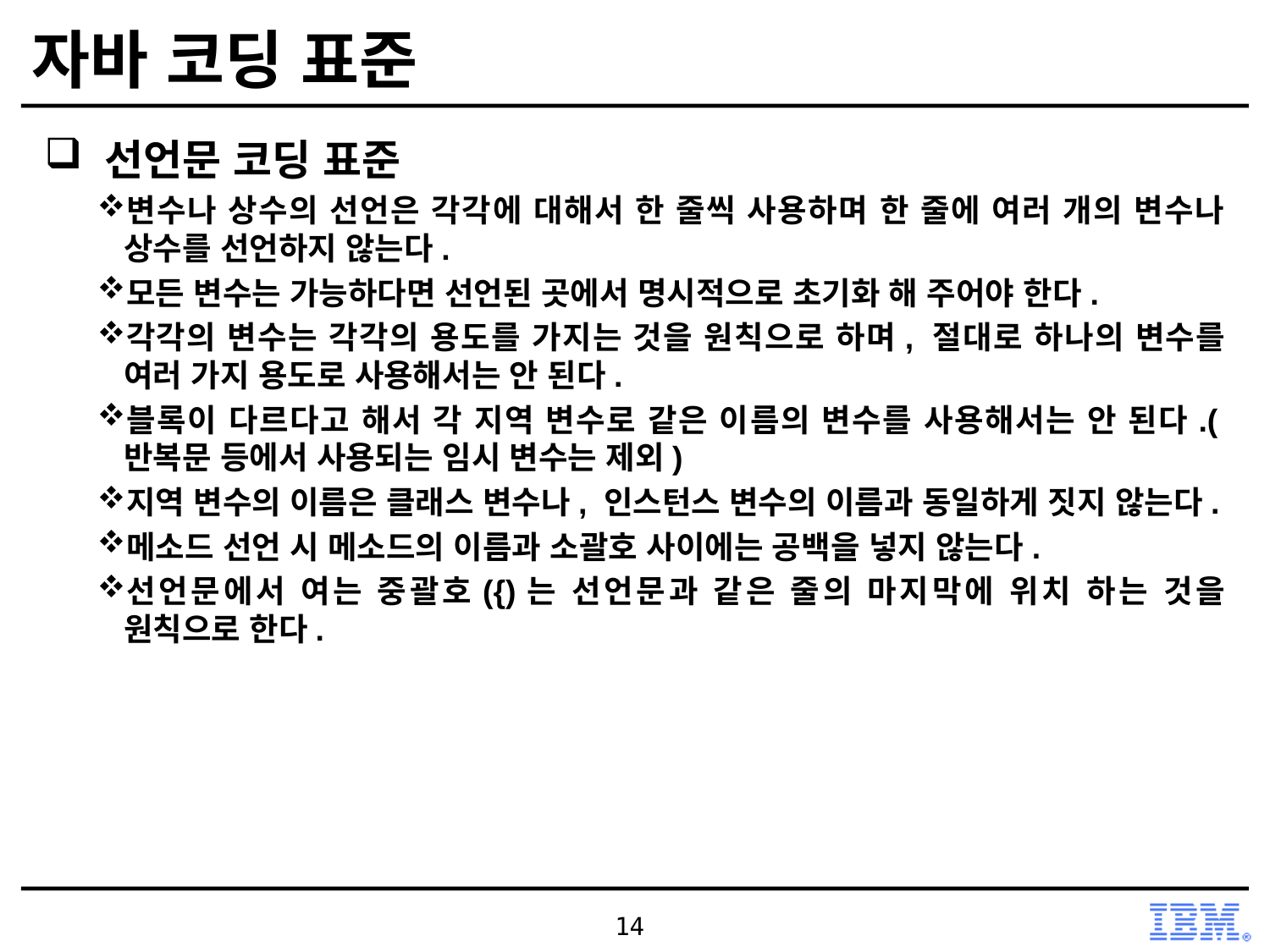

# 자바 코딩 표준
 선언문 코딩 표준
변수나 상수의 선언은 각각에 대해서 한 줄씩 사용하며 한 줄에 여러 개의 변수나 상수를 선언하지 않는다.
모든 변수는 가능하다면 선언된 곳에서 명시적으로 초기화 해 주어야 한다.
각각의 변수는 각각의 용도를 가지는 것을 원칙으로 하며, 절대로 하나의 변수를 여러 가지 용도로 사용해서는 안 된다.
블록이 다르다고 해서 각 지역 변수로 같은 이름의 변수를 사용해서는 안 된다.(반복문 등에서 사용되는 임시 변수는 제외)
지역 변수의 이름은 클래스 변수나, 인스턴스 변수의 이름과 동일하게 짓지 않는다.
메소드 선언 시 메소드의 이름과 소괄호 사이에는 공백을 넣지 않는다.
선언문에서 여는 중괄호({)는 선언문과 같은 줄의 마지막에 위치 하는 것을 원칙으로 한다.

14